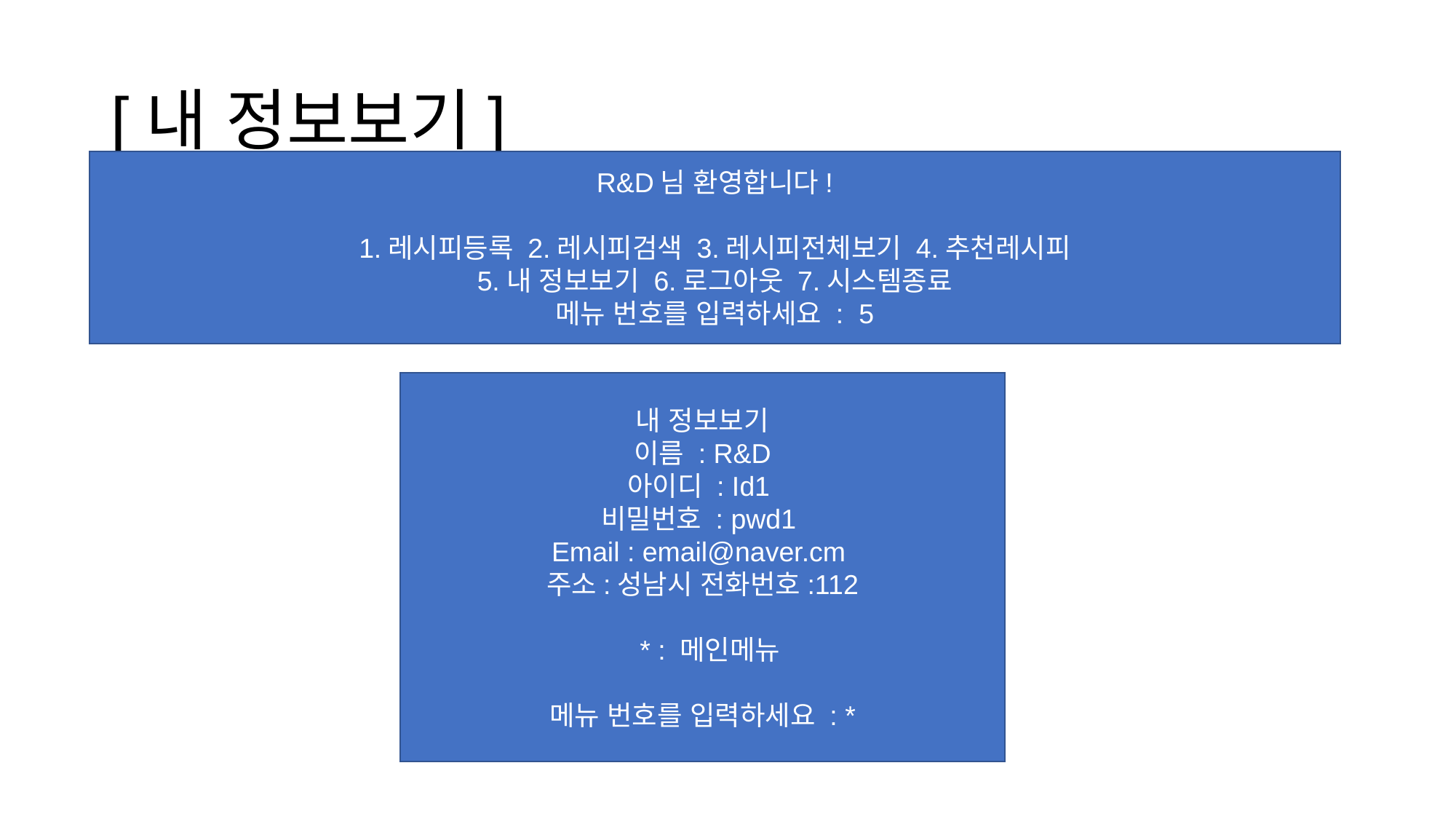

# [내 정보보기]
R&D님 환영합니다!

1.레시피등록 2.레시피검색 3.레시피전체보기 4.추천레시피
5.내 정보보기 6.로그아웃 7.시스템종료
메뉴 번호를 입력하세요 :  5

내 정보보기
이름 : R&D
아이디 : Id1
비밀번호 : pwd1
Email : email@naver.cm
주소:성남시 전화번호:112

  * : 메인메뉴

메뉴 번호를 입력하세요 : *